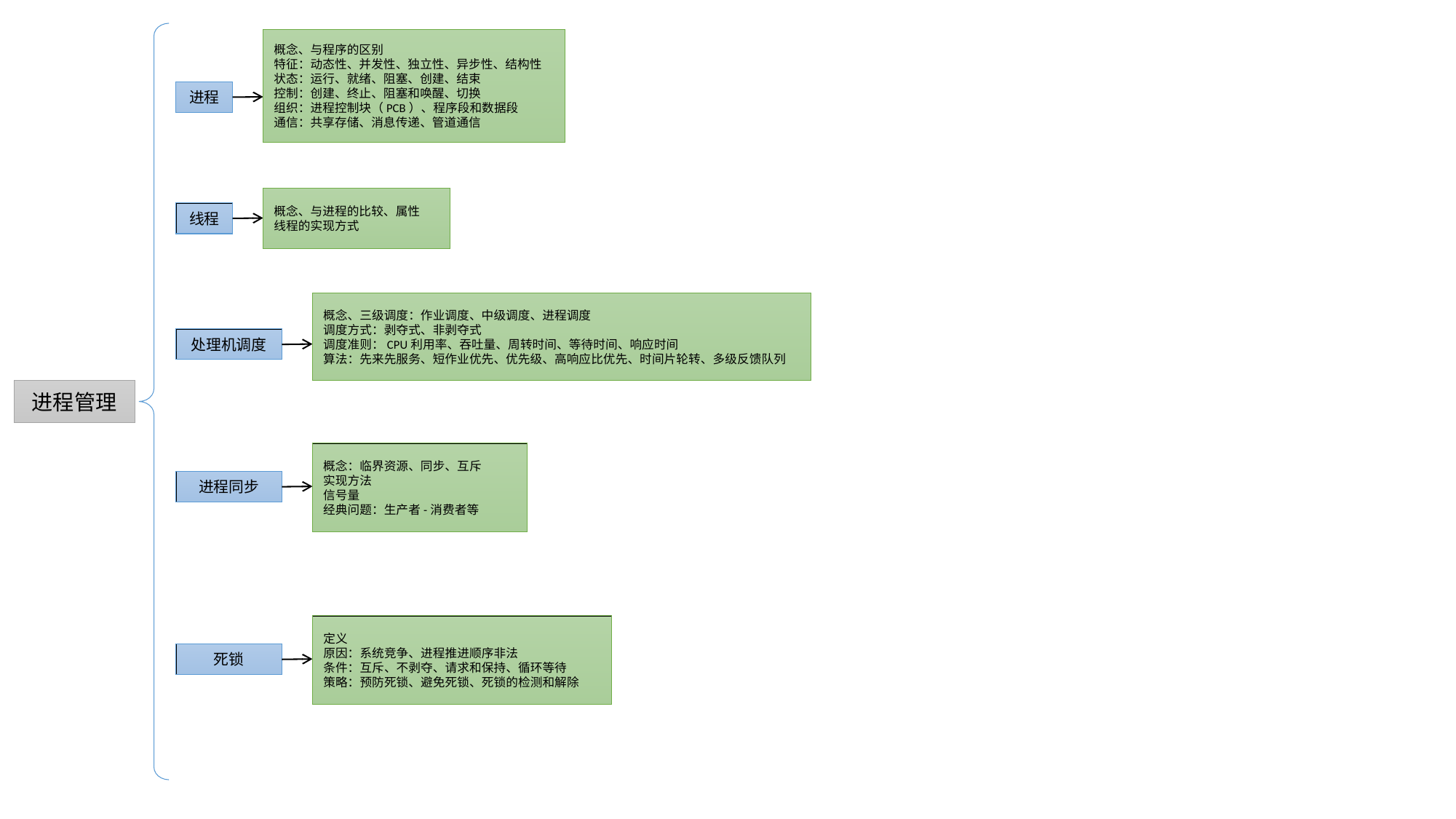

概念、与程序的区别
特征：动态性、并发性、独立性、异步性、结构性
状态：运行、就绪、阻塞、创建、结束
控制：创建、终止、阻塞和唤醒、切换
组织：进程控制块（PCB）、程序段和数据段
通信：共享存储、消息传递、管道通信
进程
概念、与进程的比较、属性
线程的实现方式
线程
概念、三级调度：作业调度、中级调度、进程调度
调度方式：剥夺式、非剥夺式
调度准则：CPU利用率、吞吐量、周转时间、等待时间、响应时间
算法：先来先服务、短作业优先、优先级、高响应比优先、时间片轮转、多级反馈队列
处理机调度
进程管理
概念：临界资源、同步、互斥
实现方法
信号量
经典问题：生产者-消费者等
进程同步
定义
原因：系统竞争、进程推进顺序非法
条件：互斥、不剥夺、请求和保持、循环等待
策略：预防死锁、避免死锁、死锁的检测和解除
死锁